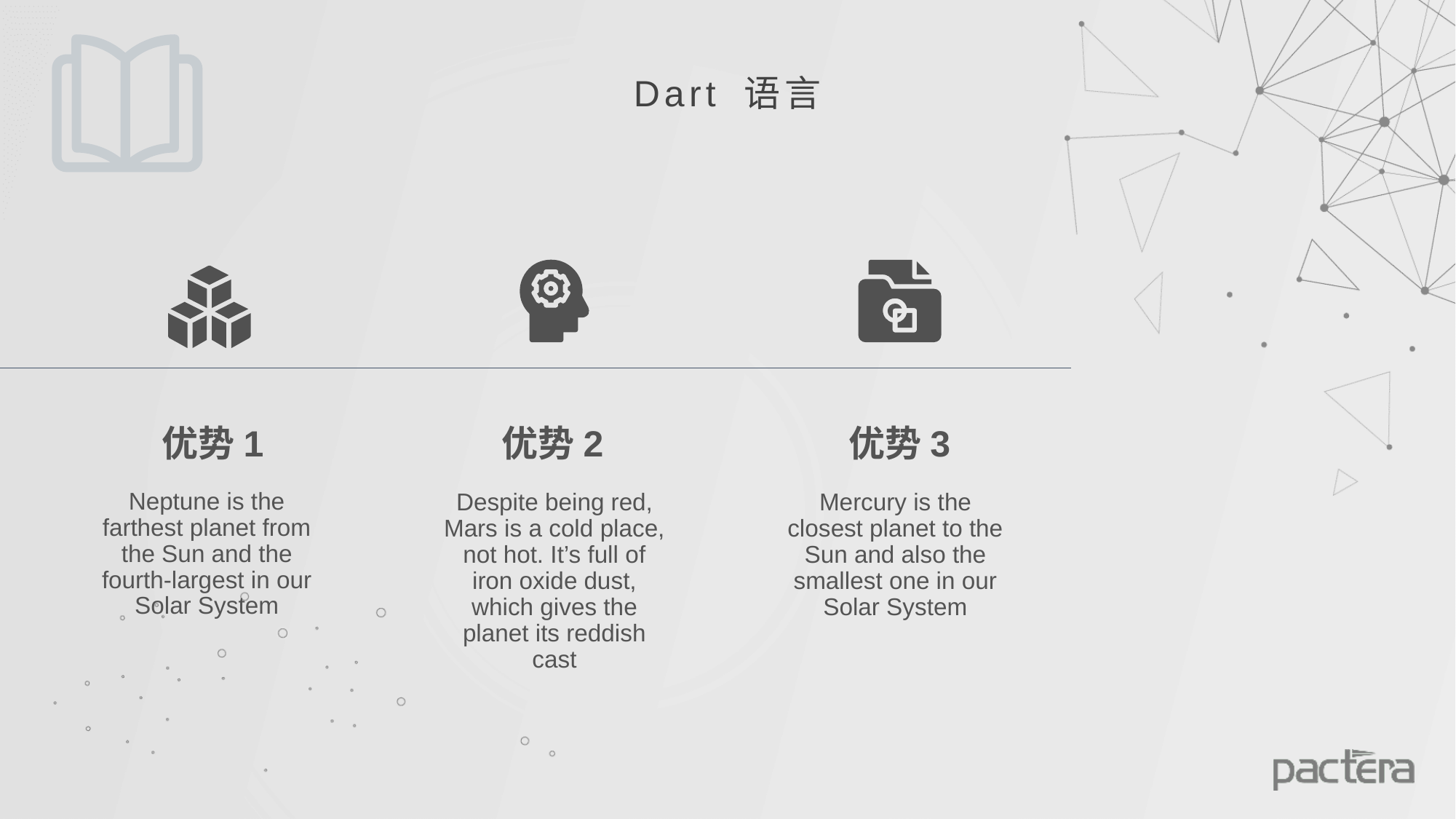

# Dart 语言

优势1
优势2
优势3
Neptune is the farthest planet from the Sun and the fourth-largest in our Solar System

Despite being red, Mars is a cold place, not hot. It’s full of iron oxide dust, which gives the planet its reddish cast

Mercury is the closest planet to the Sun and also the smallest one in our Solar System